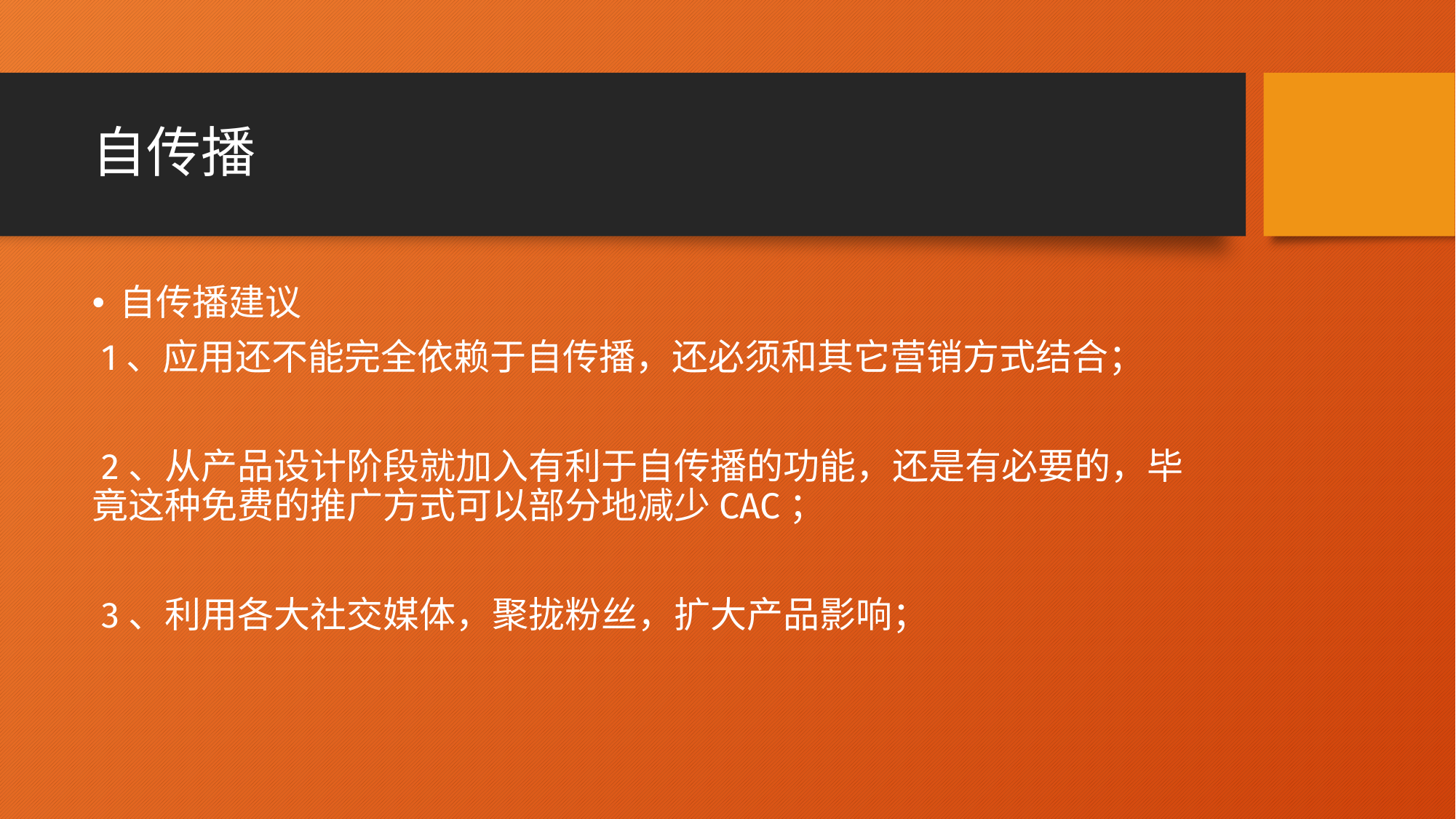

# 自传播
自传播建议
 1、应用还不能完全依赖于自传播，还必须和其它营销方式结合；

 2、从产品设计阶段就加入有利于自传播的功能，还是有必要的，毕竟这种免费的推广方式可以部分地减少CAC；

 3、利用各大社交媒体，聚拢粉丝，扩大产品影响；